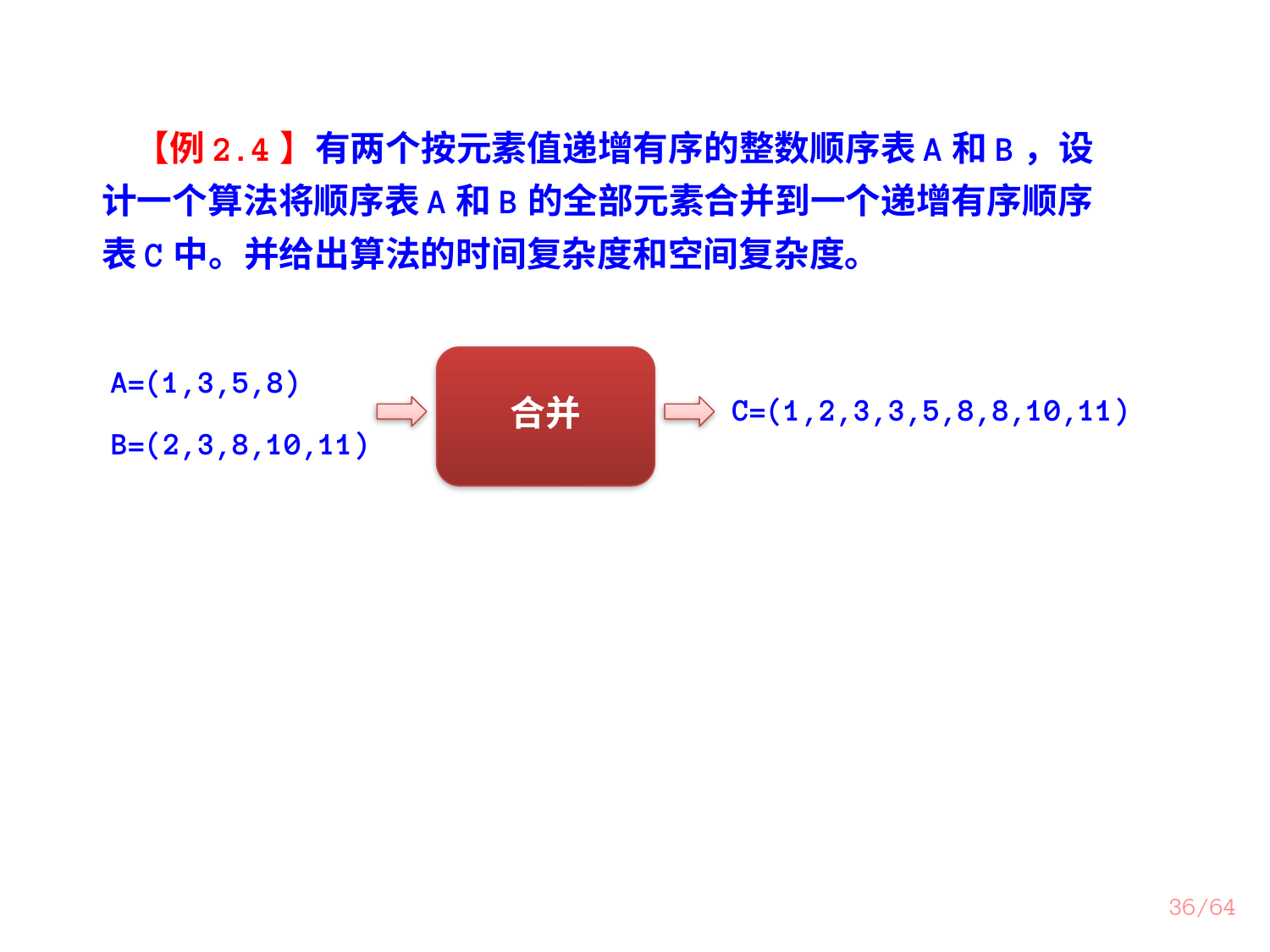

【例2.4】有两个按元素值递增有序的整数顺序表A和B，设计一个算法将顺序表A和B的全部元素合并到一个递增有序顺序表C中。并给出算法的时间复杂度和空间复杂度。
A=(1,3,5,8)
B=(2,3,8,10,11)
合并
C=(1,2,3,3,5,8,8,10,11)

36/64